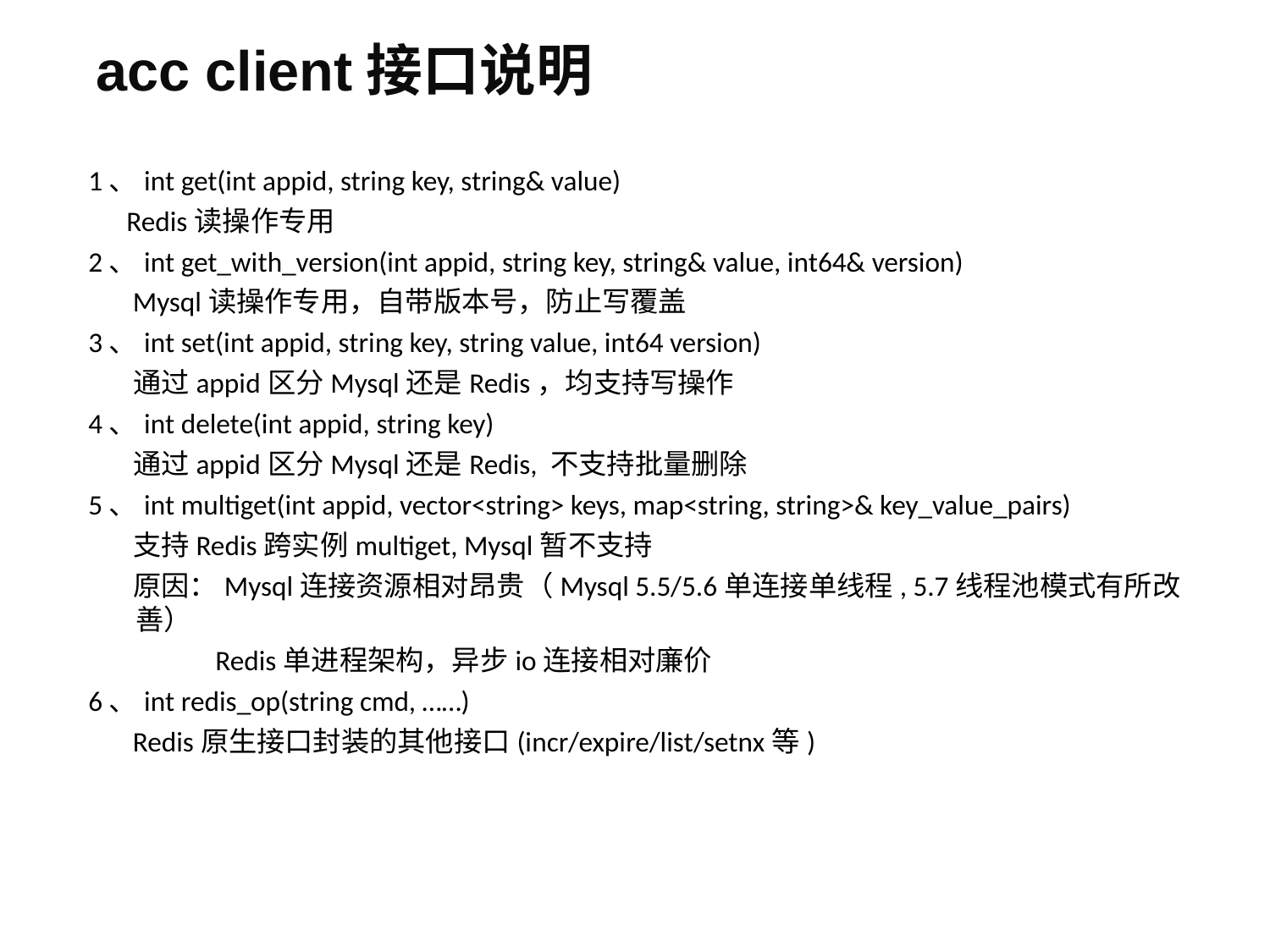

acc client接口说明
1、int get(int appid, string key, string& value)
      Redis读操作专用
2、int get_with_version(int appid, string key, string& value, int64& version)
       Mysql读操作专用，自带版本号，防止写覆盖
3、int set(int appid, string key, string value, int64 version)
      通过appid区分Mysql还是Redis，均支持写操作
4、int delete(int appid, string key)
      通过appid区分Mysql还是Redis, 不支持批量删除
5、int multiget(int appid, vector<string> keys, map<string, string>& key_value_pairs)
      支持Redis跨实例multiget, Mysql暂不支持
      原因：Mysql连接资源相对昂贵（Mysql 5.5/5.6单连接单线程, 5.7线程池模式有所改善）
                    Redis单进程架构，异步io连接相对廉价
6、int redis_op(string cmd, ……)
       Redis原生接口封装的其他接口(incr/expire/list/setnx等)